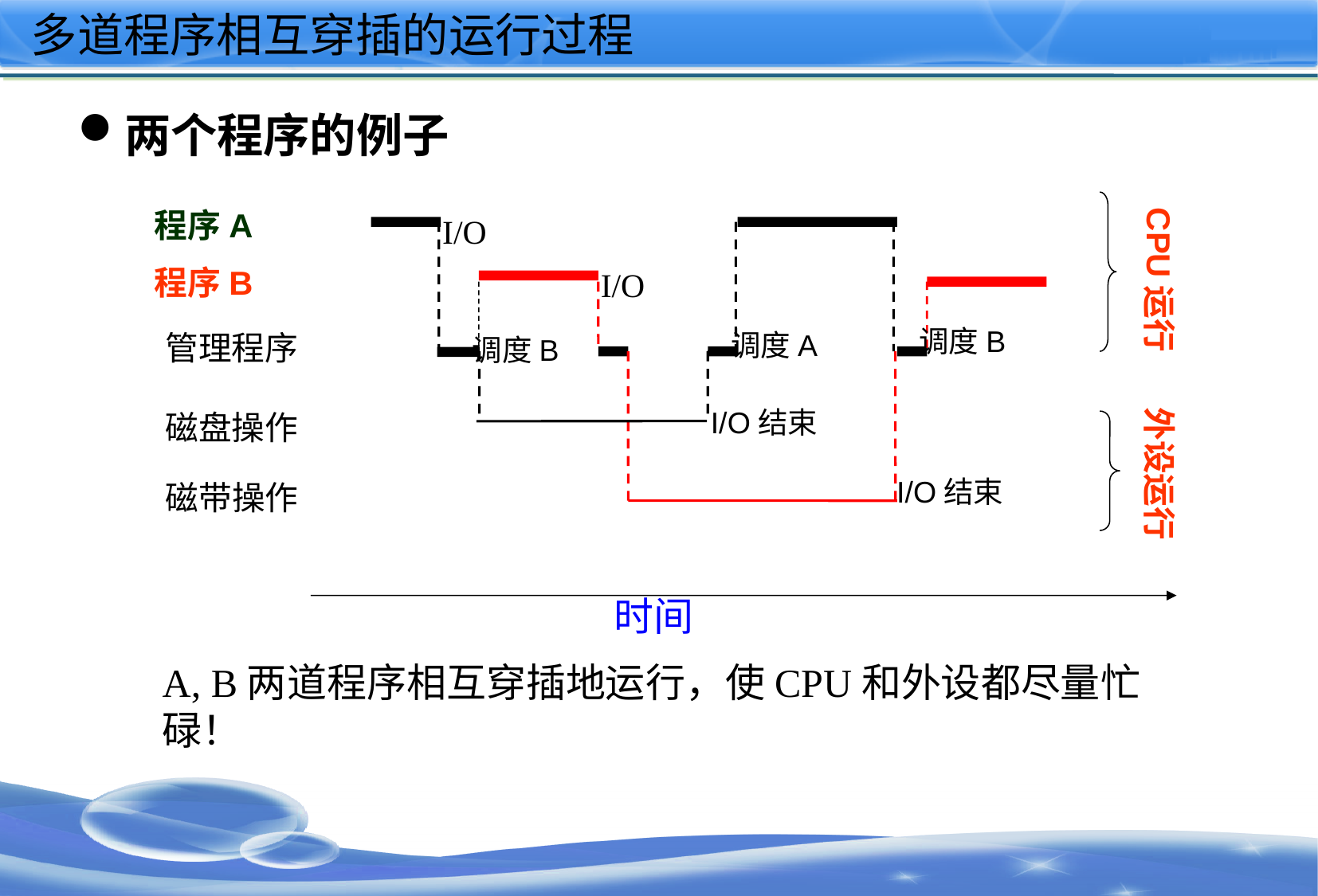

# 多道程序相互穿插的运行过程
两个程序的例子

CPU运行
程序A
I/O

程序B
I/O

调度B
调度A
管理程序
调度B

外设运行
I/O结束
磁盘操作

I/O结束
磁带操作

时间

A, B两道程序相互穿插地运行，使CPU和外设都尽量忙碌！